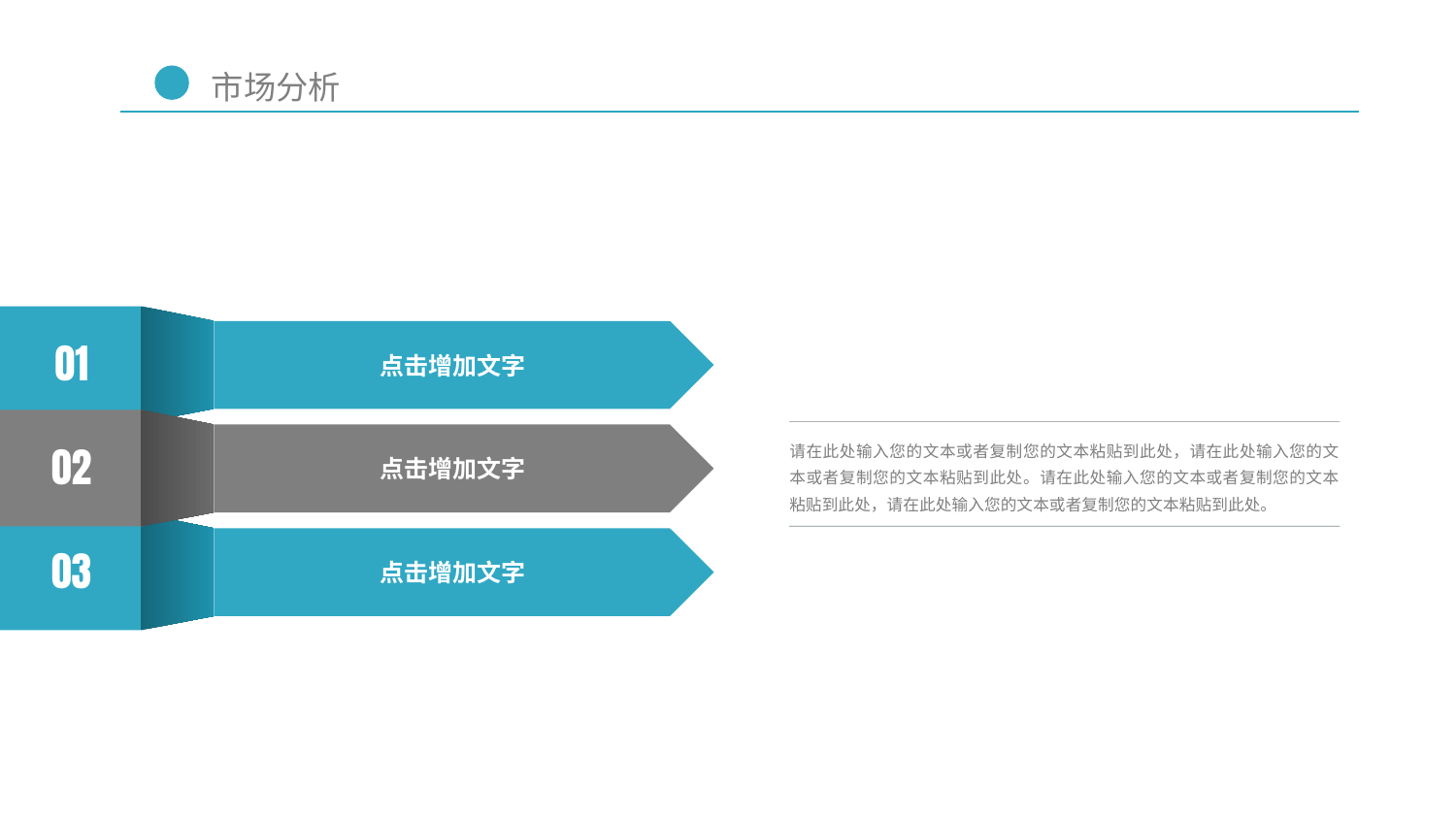

01

点击增加文字

02
点击增加文字
请在此处输入您的文本或者复制您的文本粘贴到此处，请在此处输入您的文本或者复制您的文本粘贴到此处。请在此处输入您的文本或者复制您的文本粘贴到此处，请在此处输入您的文本或者复制您的文本粘贴到此处。

03
点击增加文字